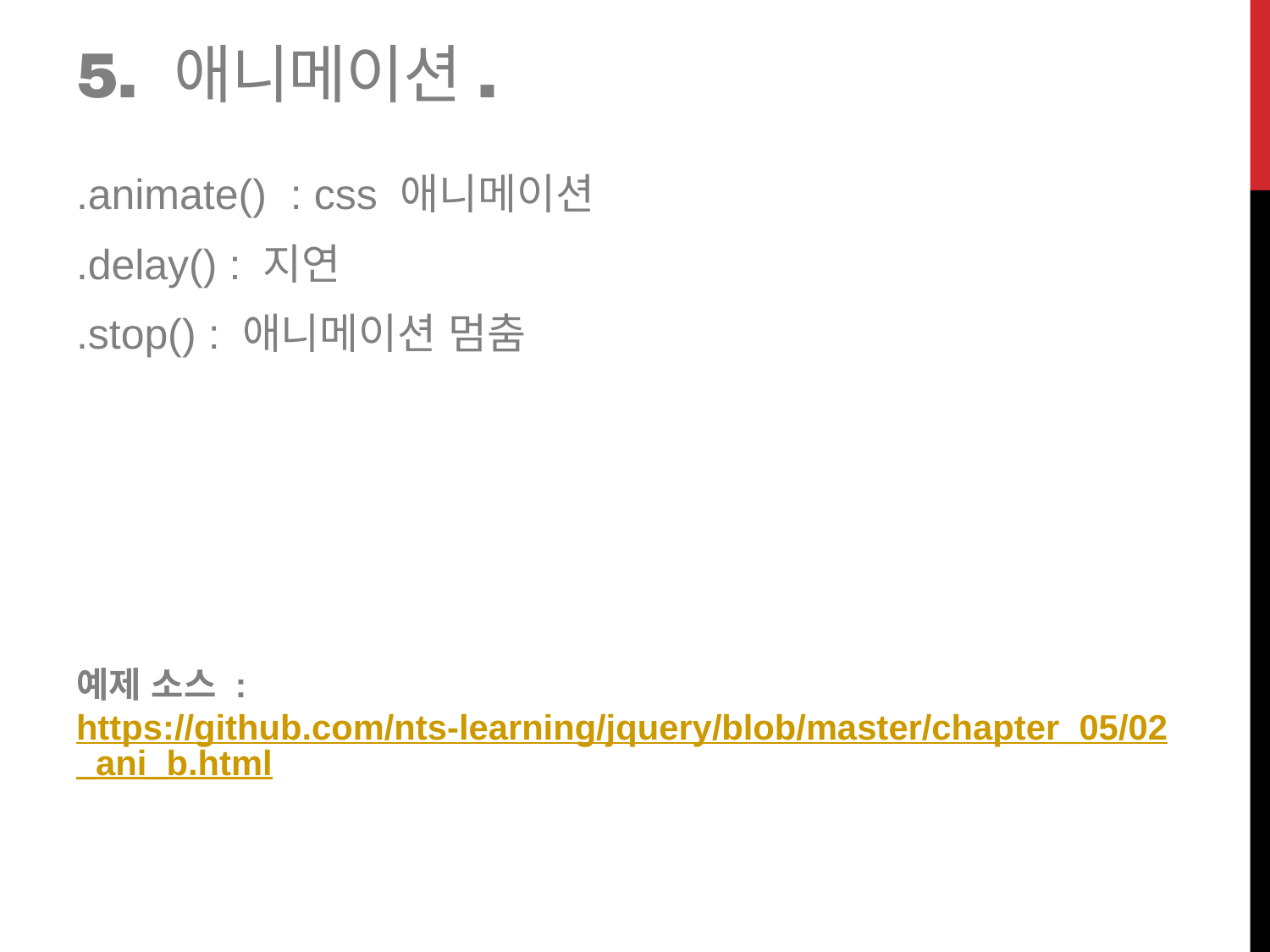

# 5. 애니메이션.
.animate()  : css 애니메이션
.delay() : 지연
.stop() : 애니메이션 멈춤
예제 소스 : https://github.com/nts-learning/jquery/blob/master/chapter_05/02_ani_b.html